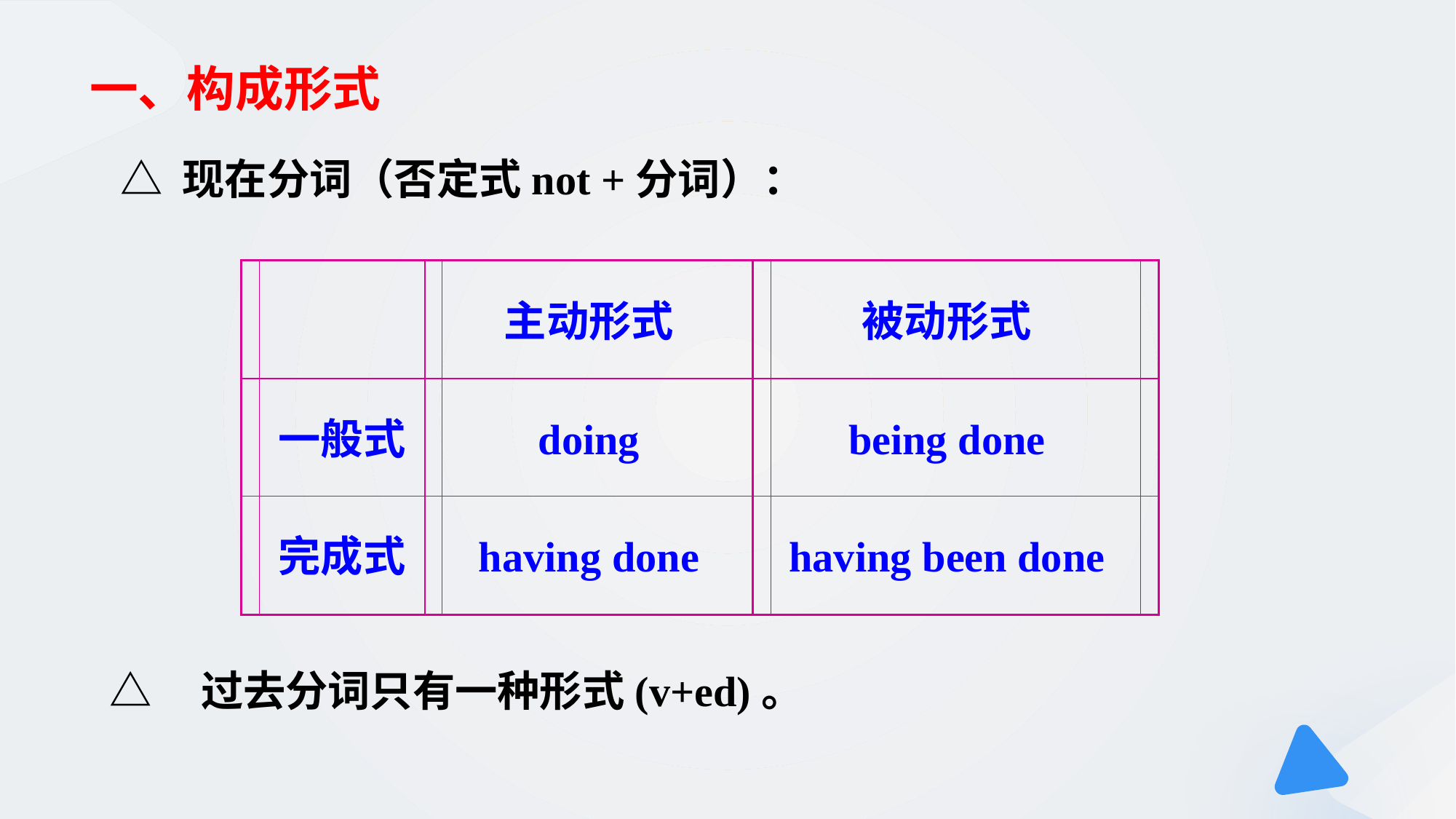

# 一、构成形式
△ 现在分词（否定式not +分词）：

主动形式

被动形式

一般式
doing

being done

完成式
having done

having been done

△    过去分词只有一种形式(v+ed)。